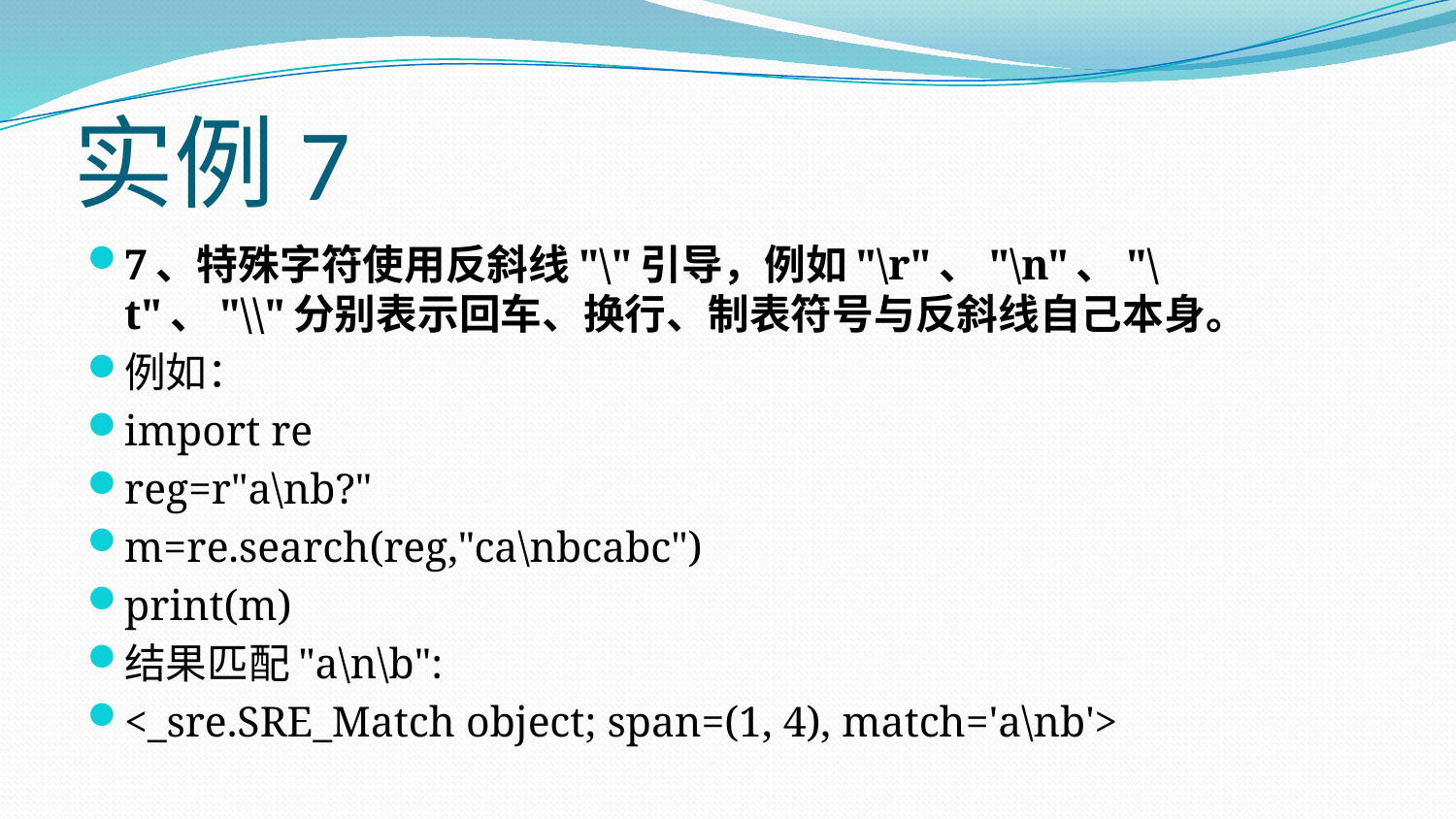

# 实例7
7、特殊字符使用反斜线"\"引导，例如"\r"、"\n"、"\t"、"\\"分别表示回车、换行、制表符号与反斜线自己本身。
例如：
import re
reg=r"a\nb?"
m=re.search(reg,"ca\nbcabc")
print(m)
结果匹配"a\n\b":
<_sre.SRE_Match object; span=(1, 4), match='a\nb'>